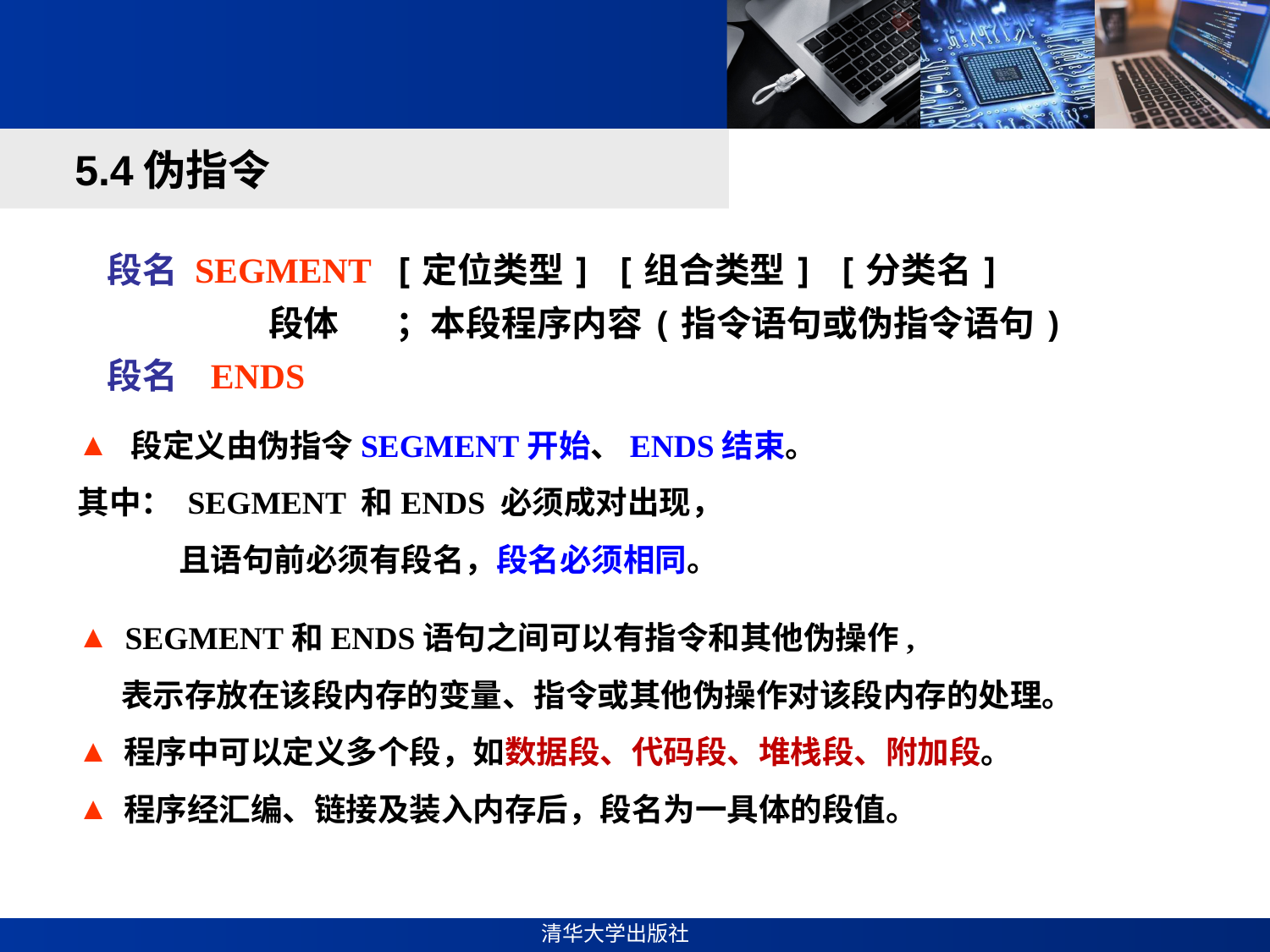

#
5.4伪指令

段名 SEGMENT [定位类型] [组合类型] [分类名]
                   段体       ；本段程序内容(指令语句或伪指令语句)
段名   ENDS
  段定义由伪指令SEGMENT开始、ENDS结束。
其中： SEGMENT 和ENDS 必须成对出现，
             且语句前必须有段名，段名必须相同。
  SEGMENT和ENDS语句之间可以有指令和其他伪操作,
     表示存放在该段内存的变量、指令或其他伪操作对该段内存的处理。
 程序中可以定义多个段，如数据段、代码段、堆栈段、附加段。
 程序经汇编、链接及装入内存后，段名为一具体的段值。